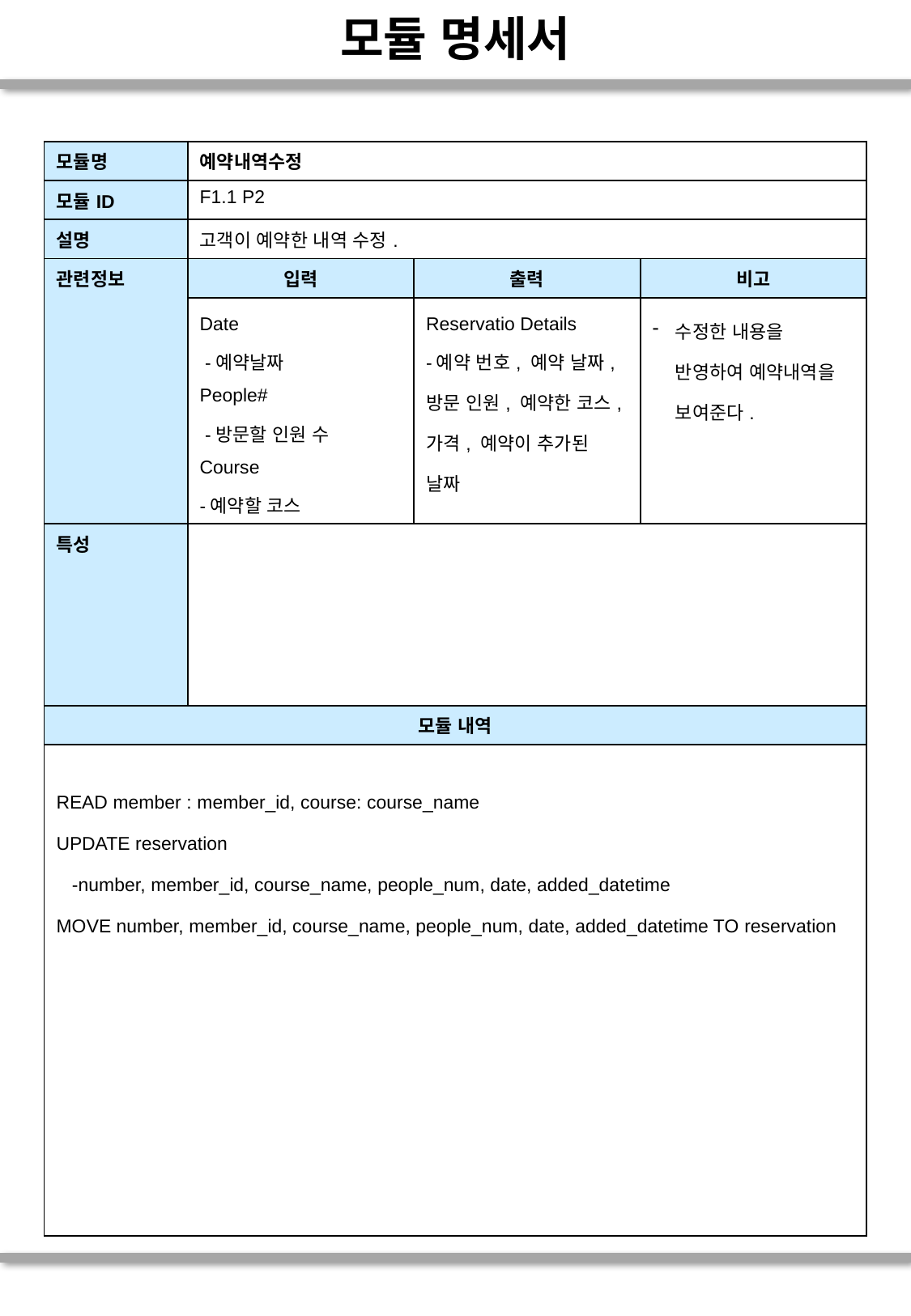

# 모듈 명세서
| 모듈명 | 예약내역수정 |  |  |
| --- | --- | --- | --- |
| 모듈ID | F1.1 P2 |  |  |
| 설명 | 고객이 예약한 내역 수정. |  |  |
| 관련정보 | 입력 | 출력 | 비고 |
|  | Date -예약날짜 People# -방문할 인원 수 Course -예약할 코스 | Reservatio Details -예약 번호, 예약 날짜, 방문 인원, 예약한 코스, 가격, 예약이 추가된 날짜 | 수정한 내용을 반영하여 예약내역을 보여준다. |
| 특성 |  |  |  |
| 모듈 내역 |  |  |  |
| READ member : member\_id, course: course\_name UPDATE reservation -number, member\_id, course\_name, people\_num, date, added\_datetime MOVE number, member\_id, course\_name, people\_num, date, added\_datetime TO reservation |  |  |  |